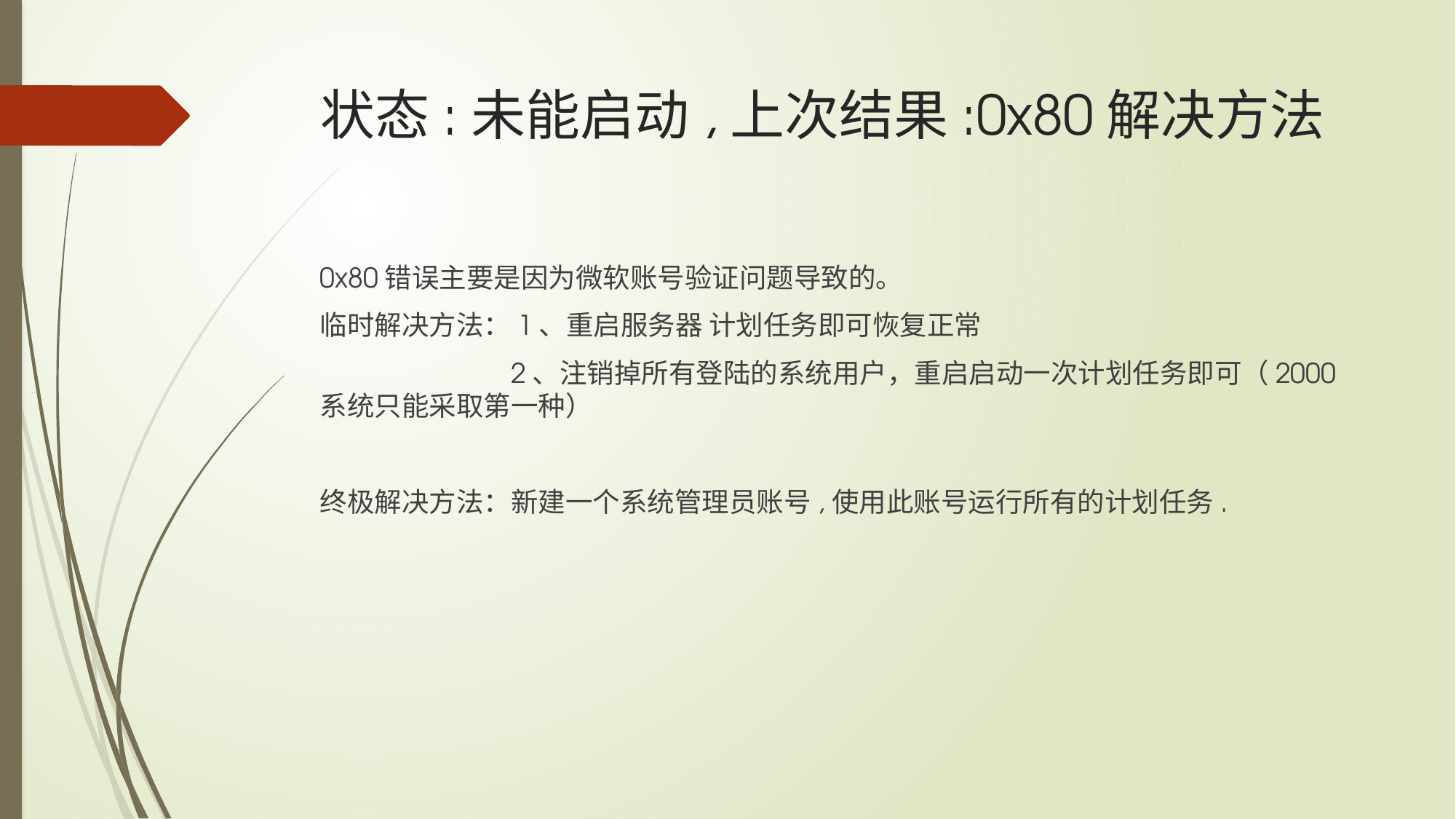

# 状态:未能启动,上次结果:0x80解决方法
0x80错误主要是因为微软账号验证问题导致的。
临时解决方法：1、重启服务器 计划任务即可恢复正常
                         2、注销掉所有登陆的系统用户，重启启动一次计划任务即可（2000系统只能采取第一种）

终极解决方法：新建一个系统管理员账号,使用此账号运行所有的计划任务.